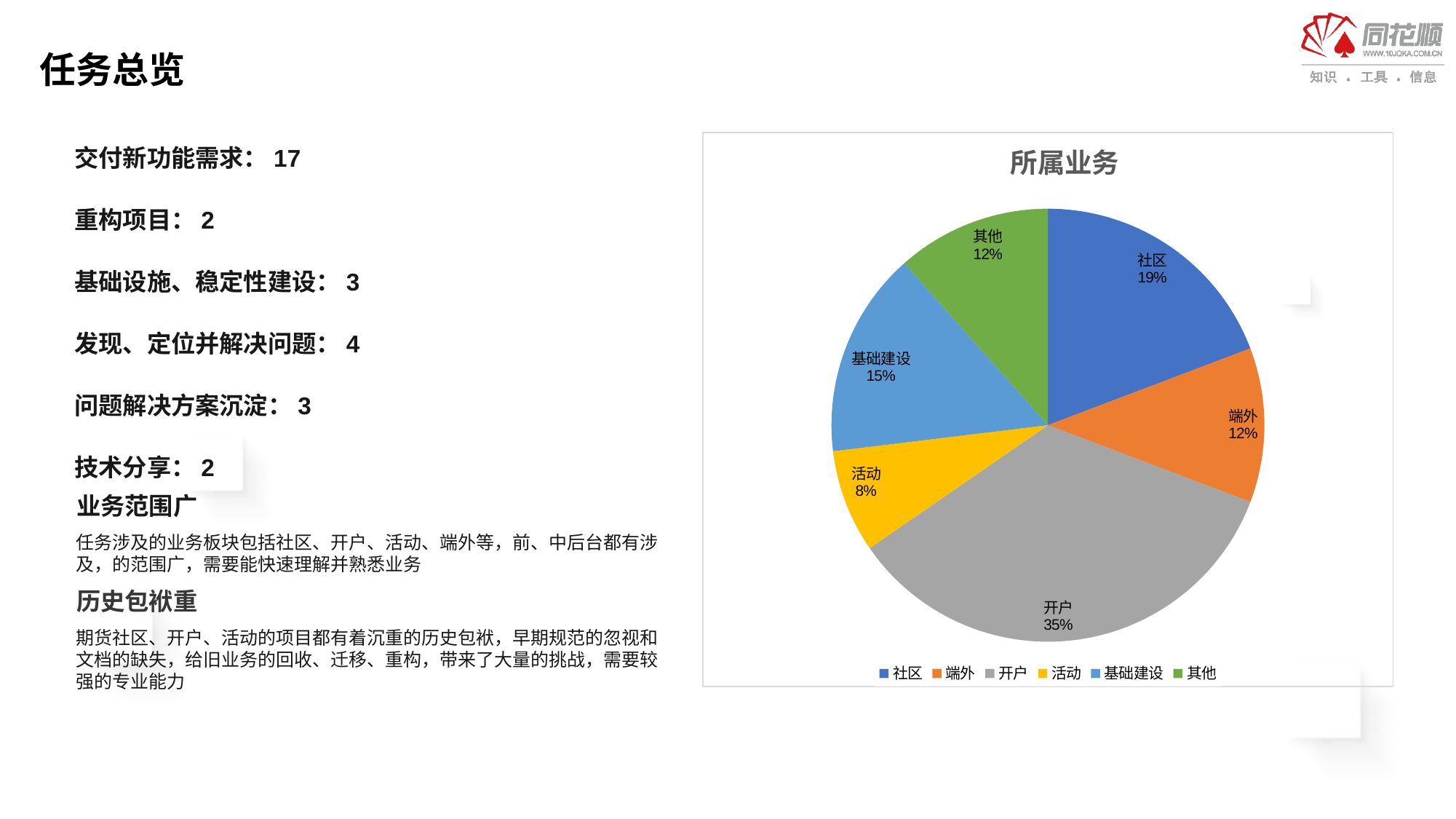

任务总览

### Chart: 所属业务

| Category | 所属业务 |
|---|---|
| 社区 | 5.0 |
| 端外 | 3.0 |
| 开户 | 9.0 |
| 活动 | 2.0 |
| 基础建设 | 4.0 |
| 其他 | 3.0 |
交付新功能需求：17

重构项目：2

基础设施、稳定性建设：3

发现、定位并解决问题：4

问题解决方案沉淀：3

技术分享：2
业务范围广
任务涉及的业务板块包括社区、开户、活动、端外等，前、中后台都有涉及，的范围广，需要能快速理解并熟悉业务
历史包袱重
期货社区、开户、活动的项目都有着沉重的历史包袱，早期规范的忽视和文档的缺失，给旧业务的回收、迁移、重构，带来了大量的挑战，需要较强的专业能力